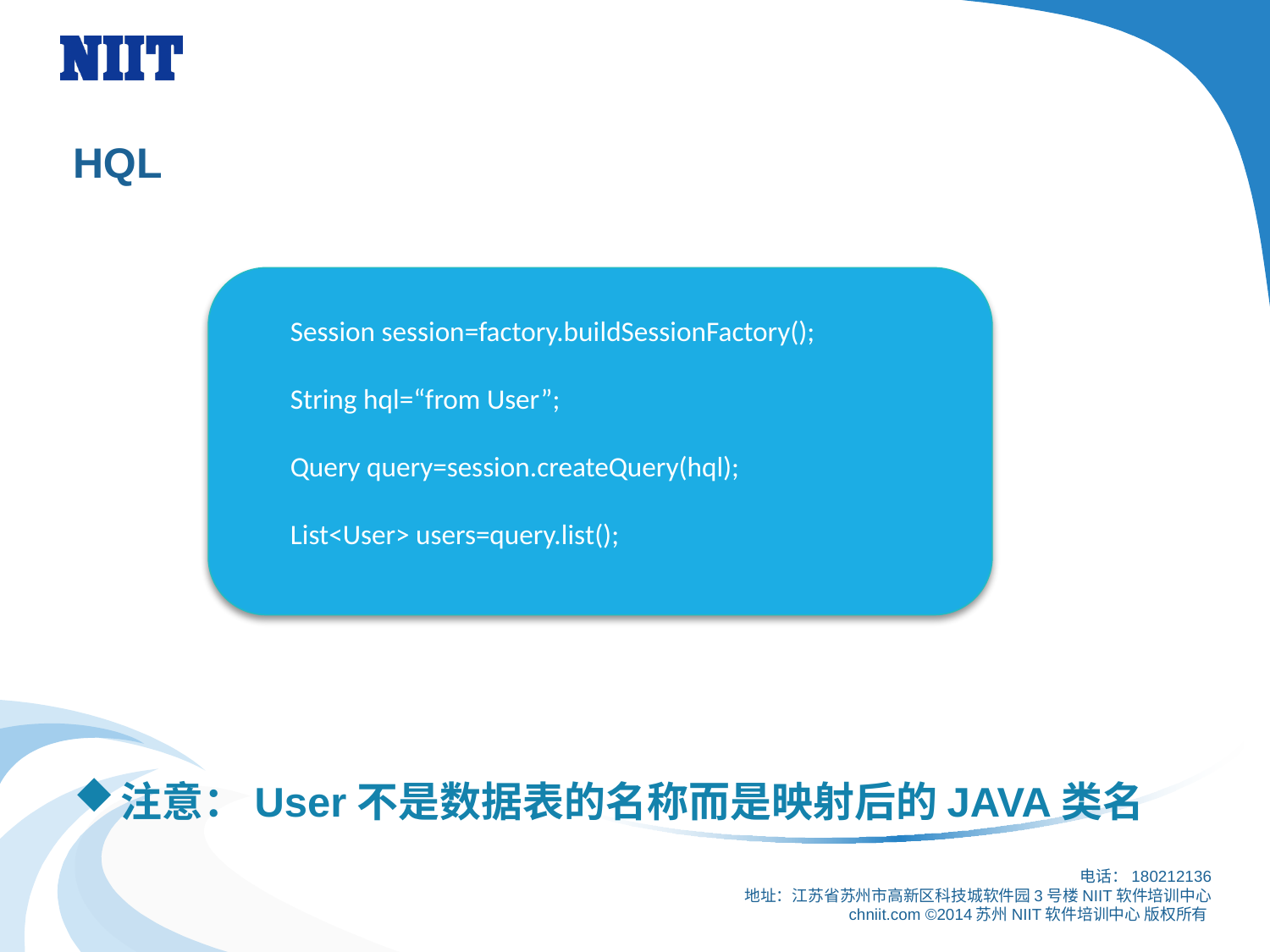

# HQL

注意：User不是数据表的名称而是映射后的JAVA类名

Session session=factory.buildSessionFactory();

String hql=“from User”;

Query query=session.createQuery(hql);

List<User> users=query.list();